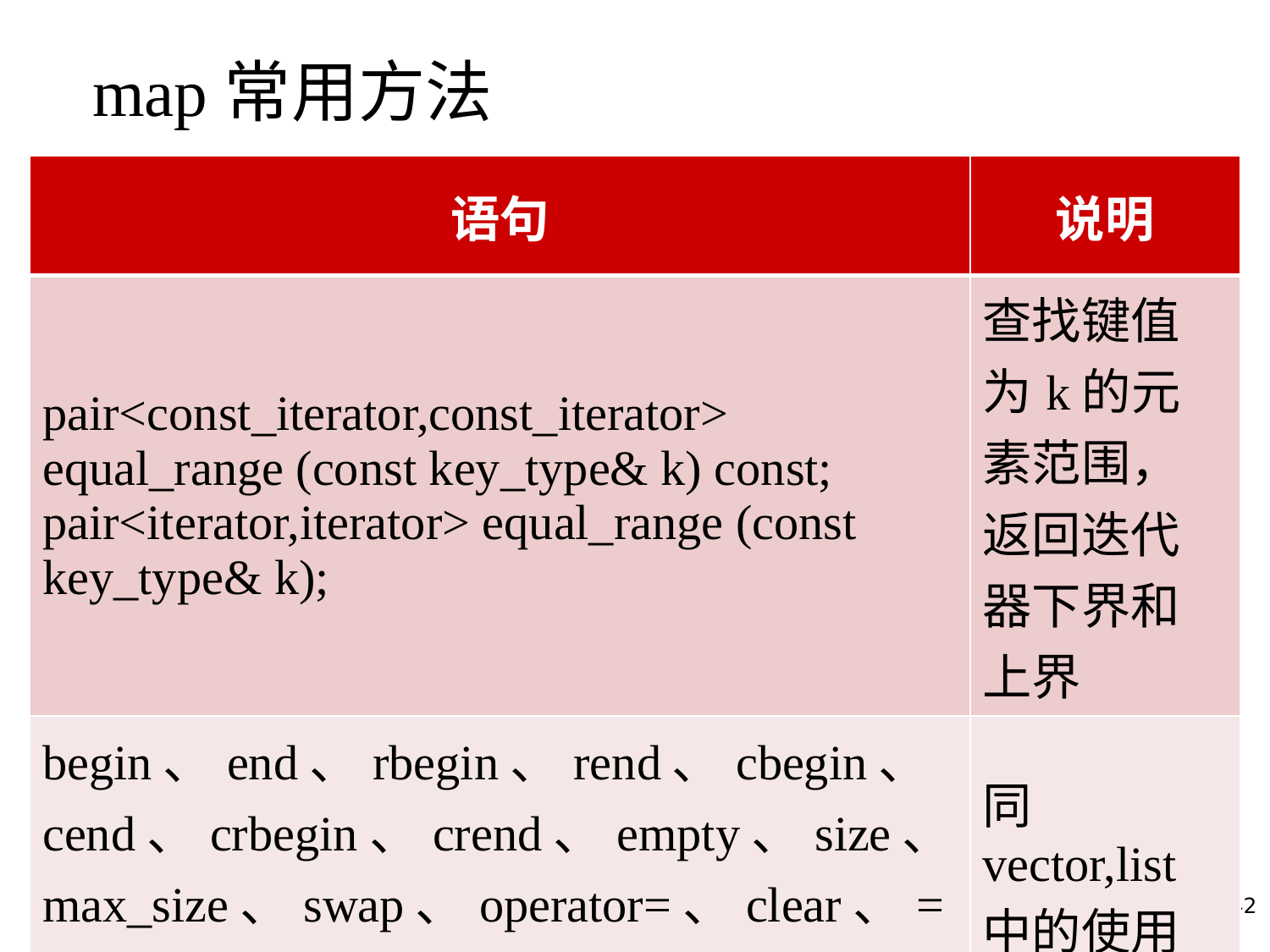

# map常用方法
| 语句 | 说明 |
| --- | --- |
| pair<const\_iterator,const\_iterator> equal\_range (const key\_type& k) const; pair<iterator,iterator> equal\_range (const key\_type& k); | 查找键值为k的元素范围，返回迭代器下界和上界 |
| begin、end、rbegin、rend、cbegin、cend、crbegin、crend、empty、size、max\_size、swap、operator=、clear、==，<, > | 同vector,list中的使用 |

42